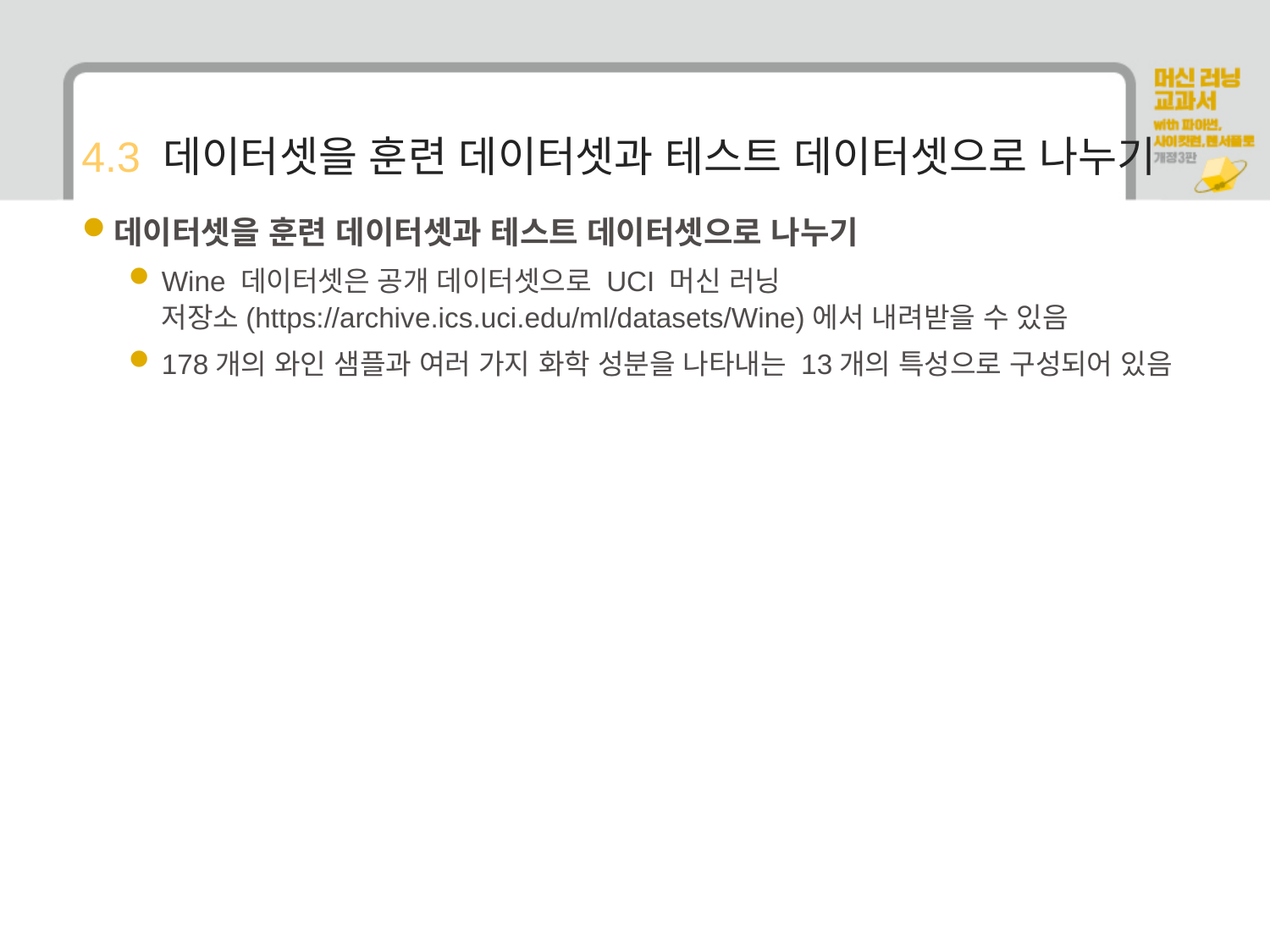

# 4.3 데이터셋을 훈련 데이터셋과 테스트 데이터셋으로 나누기
데이터셋을 훈련 데이터셋과 테스트 데이터셋으로 나누기
Wine 데이터셋은 공개 데이터셋으로 UCI 머신 러닝 저장소(https://archive.ics.uci.edu/ml/datasets/Wine)에서 내려받을 수 있음
178개의 와인 샘플과 여러 가지 화학 성분을 나타내는 13개의 특성으로 구성되어 있음